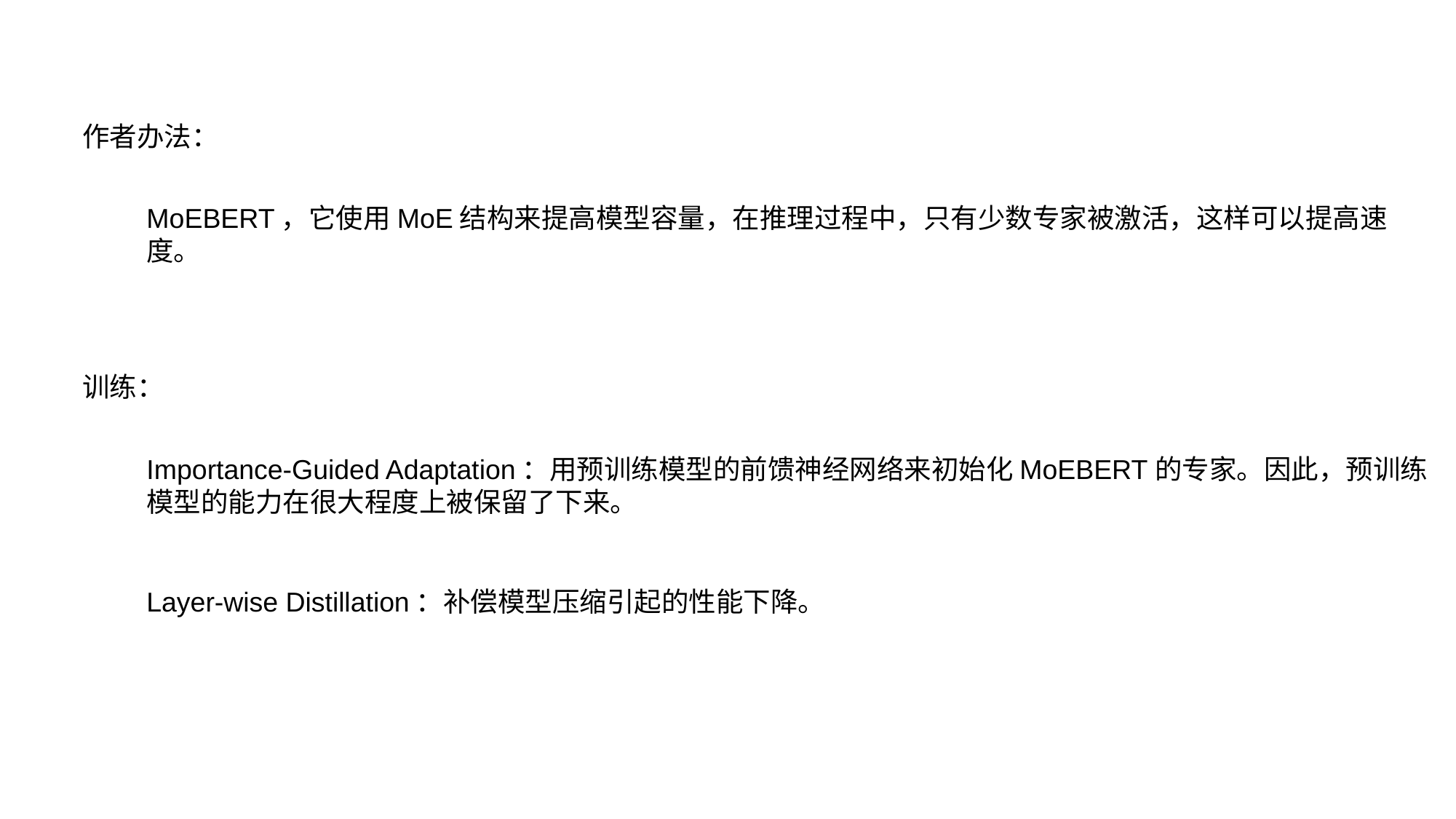

作者办法：
MoEBERT，它使用MoE结构来提高模型容量，在推理过程中，只有少数专家被激活，这样可以提高速度。
训练：
Importance-Guided Adaptation：用预训练模型的前馈神经网络来初始化MoEBERT的专家。因此，预训练模型的能力在很大程度上被保留了下来。
Layer-wise Distillation：补偿模型压缩引起的性能下降。